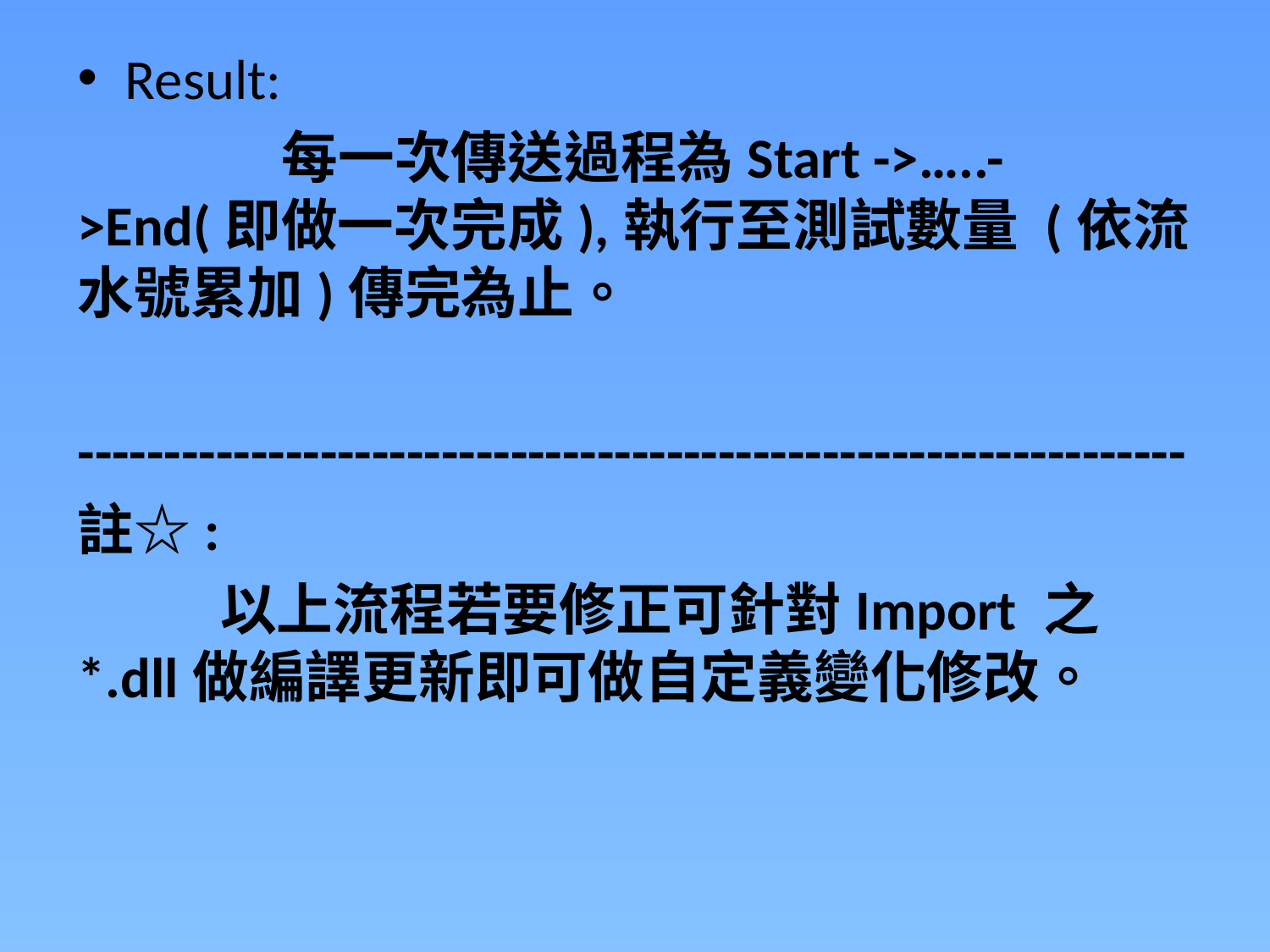

Result:
               每一次傳送過程為Start ->…..->End(即做一次完成),執行至測試數量 (依流水號累加)傳完為止。

----------------------------------------------------------------
註☆:
          以上流程若要修正可針對Import 之*.dll做編譯更新即可做自定義變化修改。